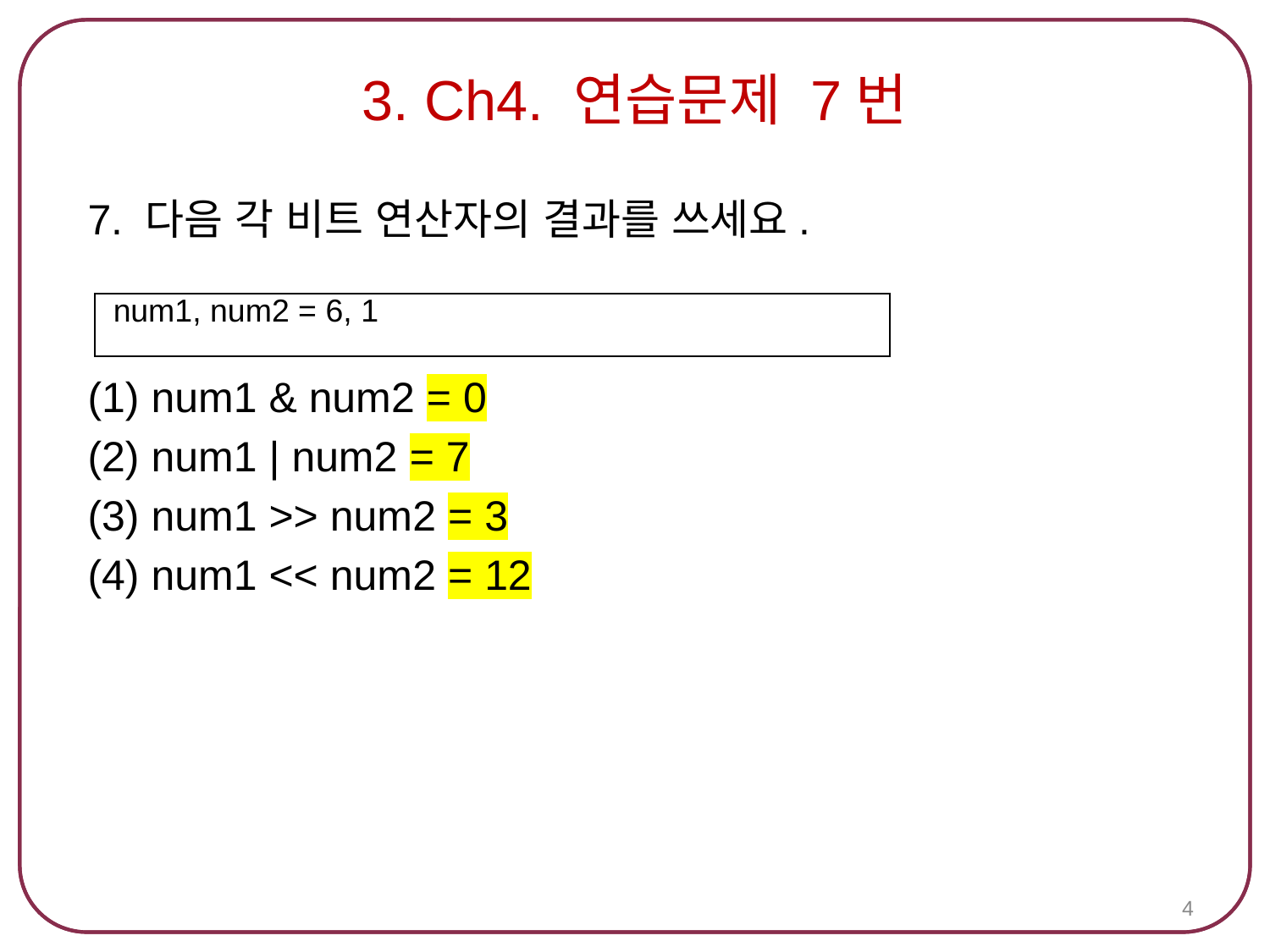

# 3. Ch4. 연습문제 7번
7. 다음 각 비트 연산자의 결과를 쓰세요.

(1) num1 & num2 = 0
(2) num1 | num2 = 7
(3) num1 >> num2 = 3
(4) num1 << num2 = 12

| num1, num2 = 6, 1 |
| --- |

4